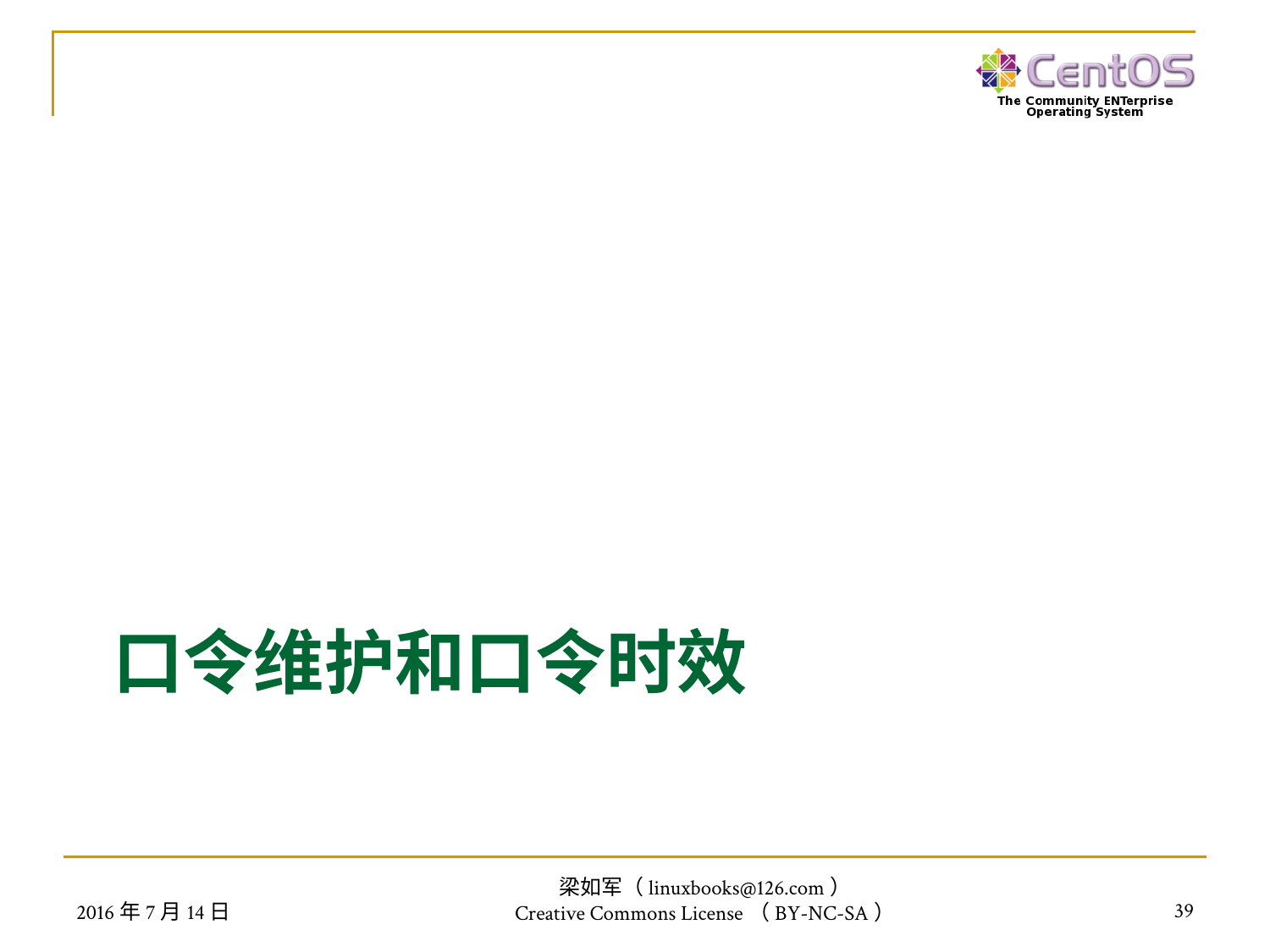

# 口令维护和口令时效
2016年7月14日
39
梁如军（linuxbooks@126.com）
Creative Commons License（BY-NC-SA）